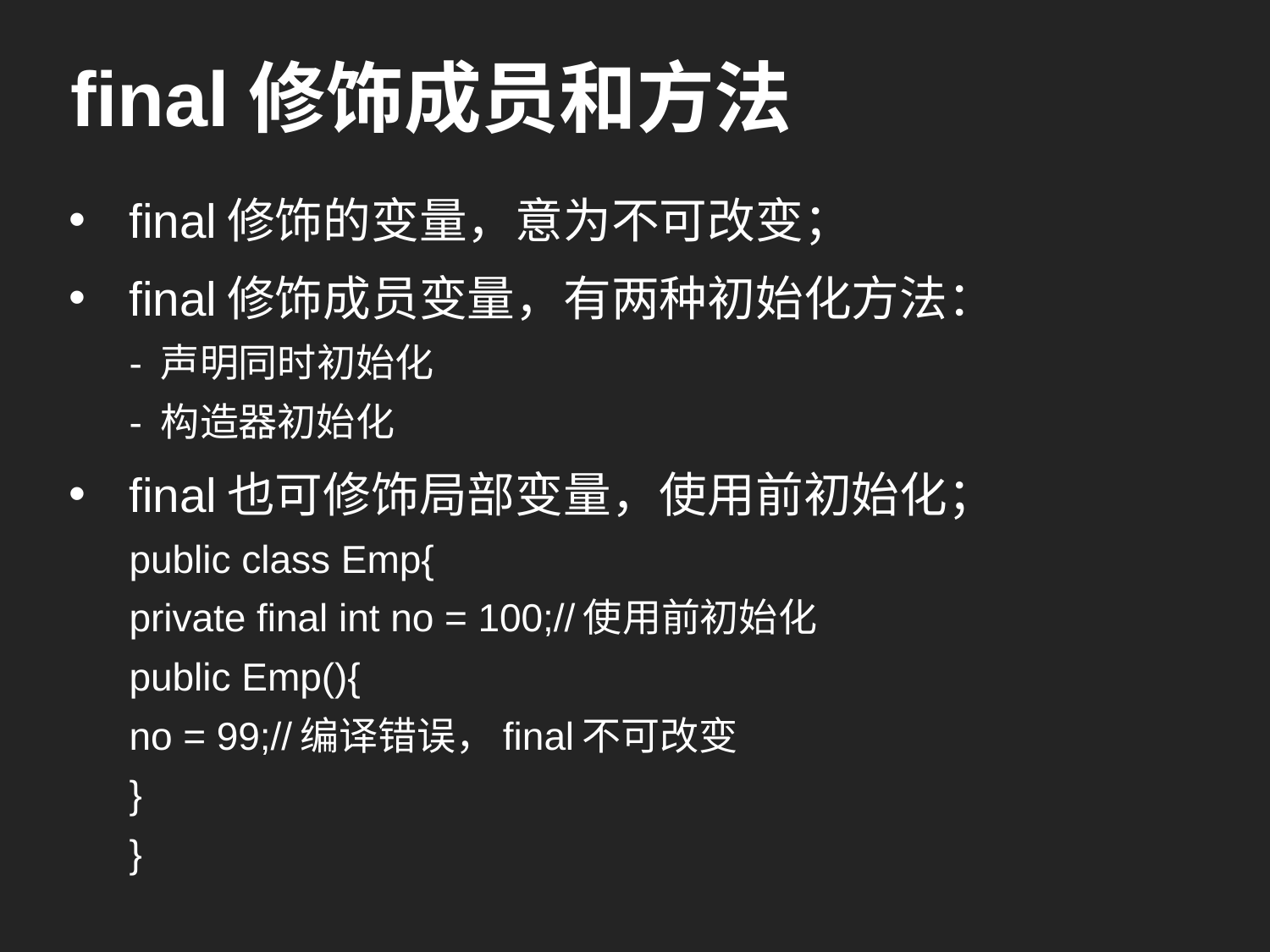

# final修饰成员和方法
final修饰的变量，意为不可改变；
final修饰成员变量，有两种初始化方法：
- 声明同时初始化
- 构造器初始化
final也可修饰局部变量，使用前初始化；
public class Emp{
	private final int no = 100;//使用前初始化
	public Emp(){
		no = 99;//编译错误，final不可改变
	}
}